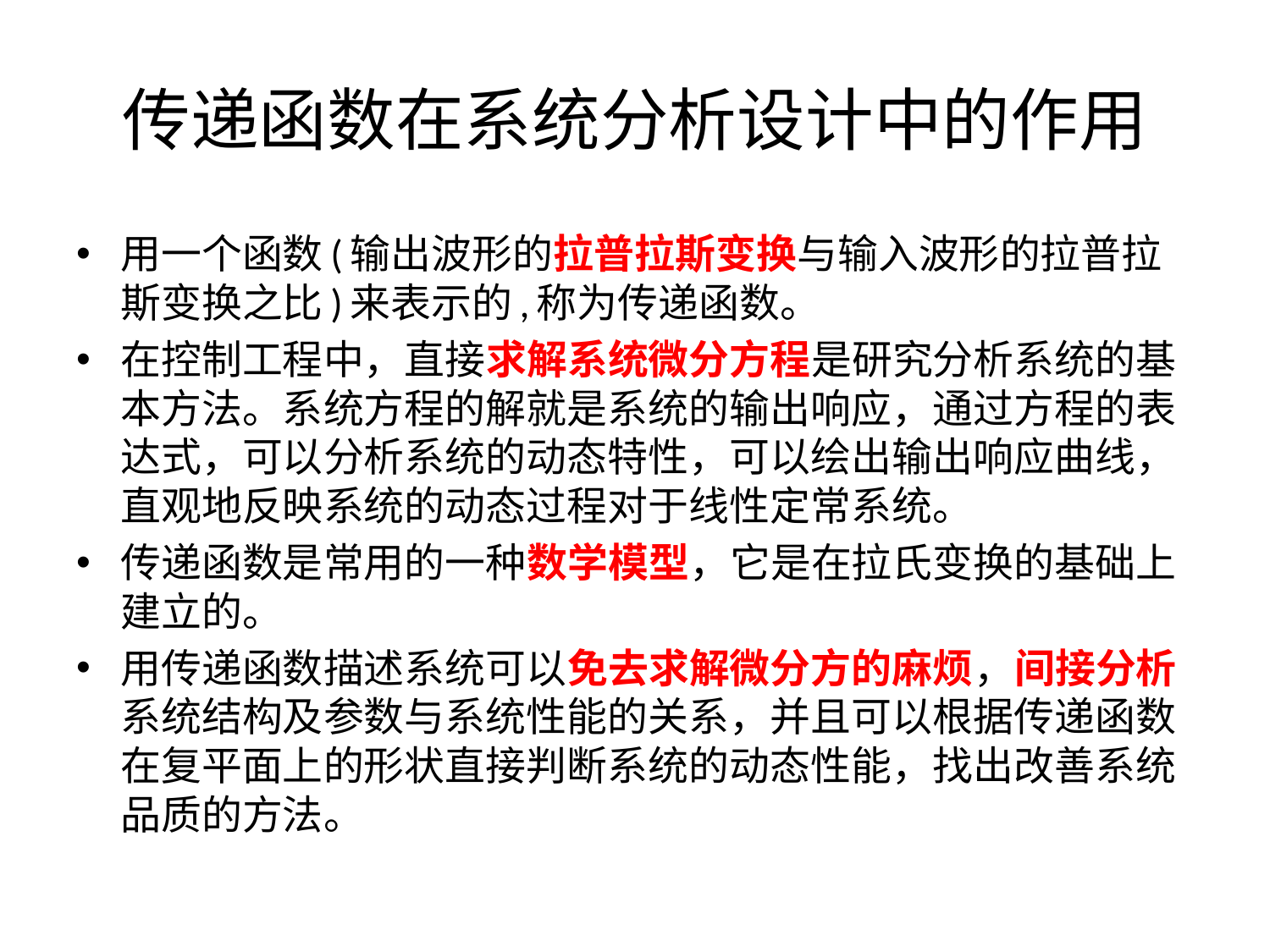

# 传递函数在系统分析设计中的作用
用一个函数(输出波形的拉普拉斯变换与输入波形的拉普拉斯变换之比)来表示的,称为传递函数。
在控制工程中，直接求解系统微分方程是研究分析系统的基本方法。系统方程的解就是系统的输出响应，通过方程的表达式，可以分析系统的动态特性，可以绘出输出响应曲线，直观地反映系统的动态过程对于线性定常系统。
传递函数是常用的一种数学模型，它是在拉氏变换的基础上建立的。
用传递函数描述系统可以免去求解微分方的麻烦，间接分析系统结构及参数与系统性能的关系，并且可以根据传递函数在复平面上的形状直接判断系统的动态性能，找出改善系统品质的方法。